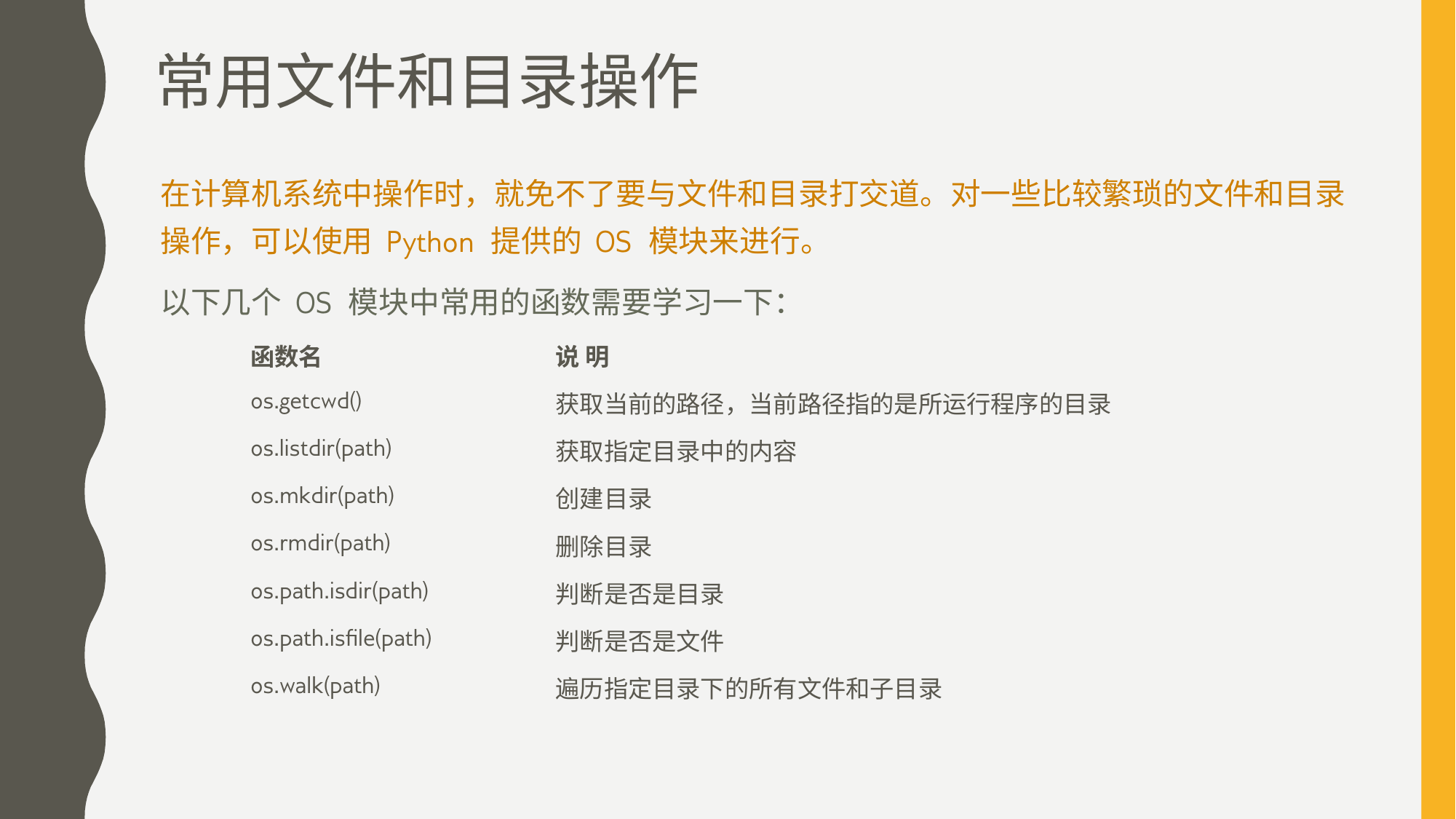

# 常用文件和目录操作
在计算机系统中操作时，就免不了要与文件和目录打交道。对一些比较繁琐的文件和目录操作，可以使用 Python 提供的 OS 模块来进行。
以下几个 OS 模块中常用的函数需要学习一下：
| 函数名 | 说 明 |
| --- | --- |
| os.getcwd() | 获取当前的路径，当前路径指的是所运行程序的目录 |
| os.listdir(path) | 获取指定目录中的内容 |
| os.mkdir(path) | 创建目录 |
| os.rmdir(path) | 删除目录 |
| os.path.isdir(path) | 判断是否是目录 |
| os.path.isfile(path) | 判断是否是文件 |
| os.walk(path) | 遍历指定目录下的所有文件和子目录 |